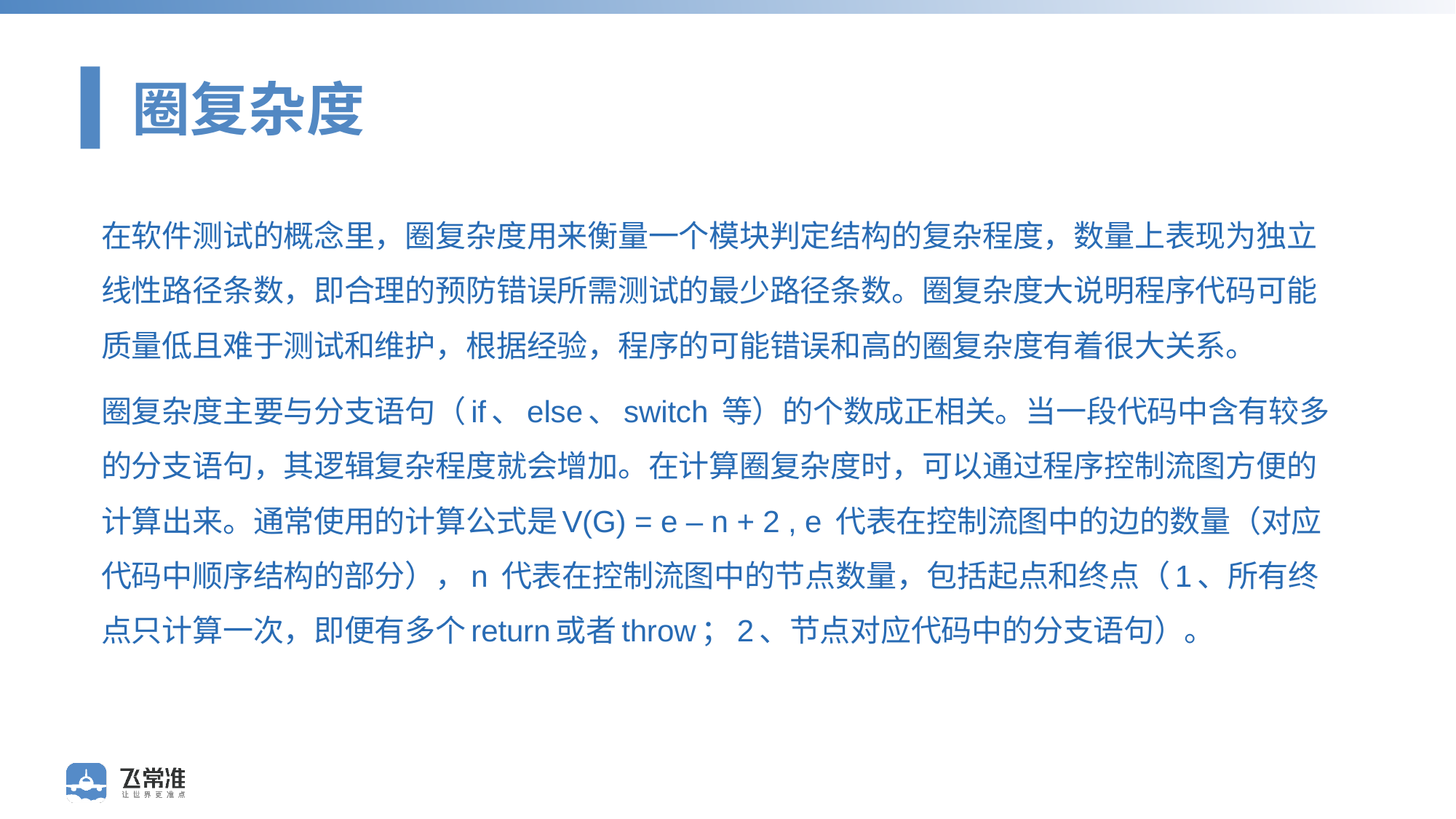

圈复杂度
在软件测试的概念里，圈复杂度用来衡量一个模块判定结构的复杂程度，数量上表现为独立线性路径条数，即合理的预防错误所需测试的最少路径条数。圈复杂度大说明程序代码可能质量低且难于测试和维护，根据经验，程序的可能错误和高的圈复杂度有着很大关系。
圈复杂度主要与分支语句（if、else、switch 等）的个数成正相关。当一段代码中含有较多的分支语句，其逻辑复杂程度就会增加。在计算圈复杂度时，可以通过程序控制流图方便的计算出来。通常使用的计算公式是V(G) = e – n + 2 , e 代表在控制流图中的边的数量（对应代码中顺序结构的部分），n 代表在控制流图中的节点数量，包括起点和终点（1、所有终点只计算一次，即便有多个return或者throw；2、节点对应代码中的分支语句）。

7